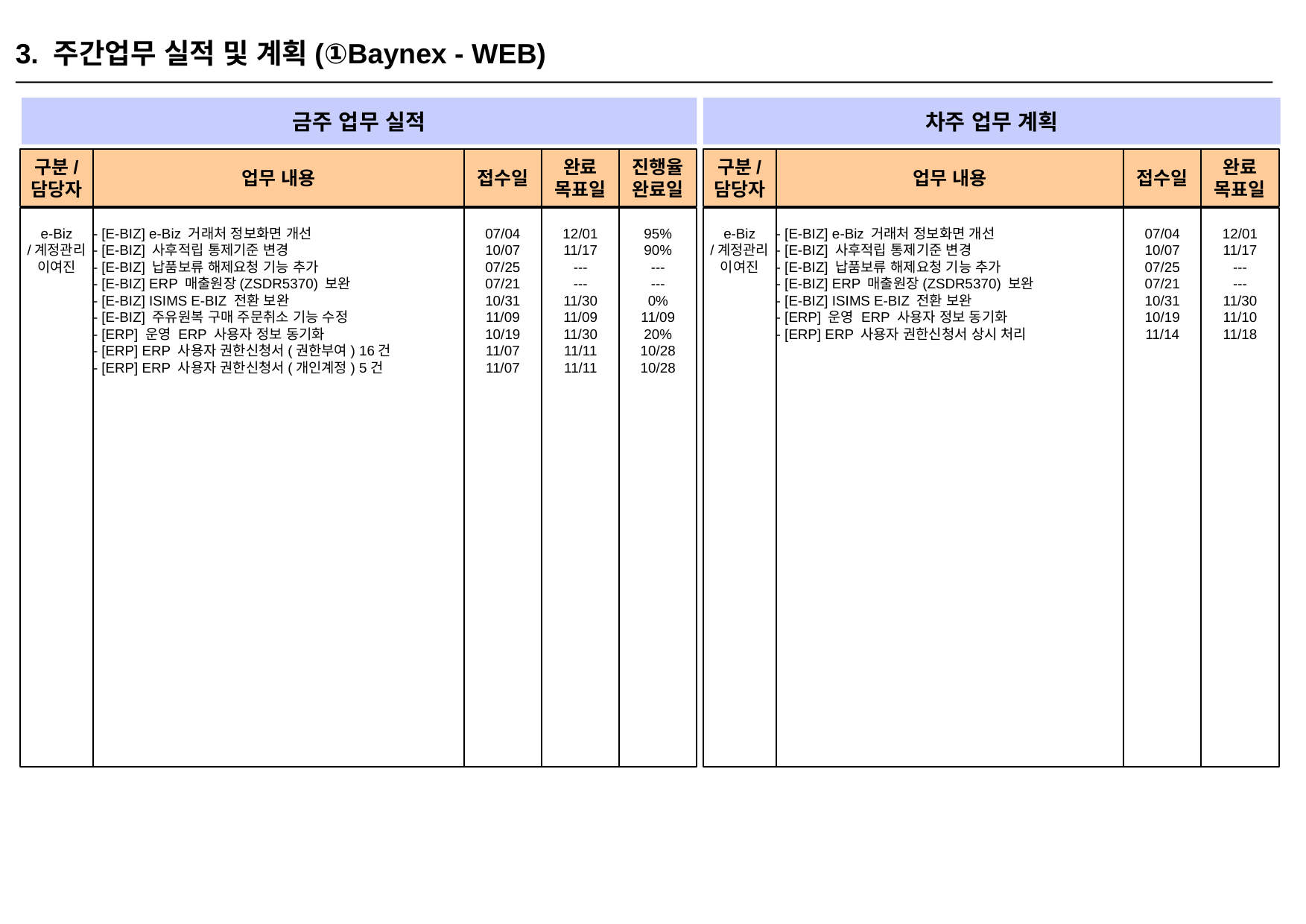

3. 주간업무 실적 및 계획(①Baynex - WEB)

금주 업무 실적
차주 업무 계획
구분/
담당자
업무 내용
접수일
완료
목표일
진행율
완료일
구분/
담당자
업무 내용
접수일
완료
목표일
e-Biz
/계정관리
이여진
- [E-BIZ] e-Biz 거래처 정보화면 개선
- [E-BIZ] 사후적립 통제기준 변경
- [E-BIZ] 납품보류 해제요청 기능 추가
- [E-BIZ] ERP 매출원장(ZSDR5370) 보완
- [E-BIZ] ISIMS E-BIZ 전환 보완
- [E-BIZ] 주유원복 구매 주문취소 기능 수정
- [ERP] 운영 ERP 사용자 정보 동기화
- [ERP] ERP 사용자 권한신청서(권한부여) 16건
- [ERP] ERP 사용자 권한신청서(개인계정) 5건
07/04
10/07
07/25
07/21
10/31
11/09
10/19
11/07
11/07
12/01
11/17
---
---
11/30
11/09
11/30
11/11
11/11
95%
90%
---
---
0%
11/09
20%
10/28
10/28
e-Biz
/계정관리
이여진
- [E-BIZ] e-Biz 거래처 정보화면 개선
- [E-BIZ] 사후적립 통제기준 변경
- [E-BIZ] 납품보류 해제요청 기능 추가
- [E-BIZ] ERP 매출원장(ZSDR5370) 보완
- [E-BIZ] ISIMS E-BIZ 전환 보완
- [ERP] 운영 ERP 사용자 정보 동기화
- [ERP] ERP 사용자 권한신청서 상시 처리
07/04
10/07
07/25
07/21
10/31
10/19
11/14
12/01
11/17
---
---
11/30
11/10
11/18